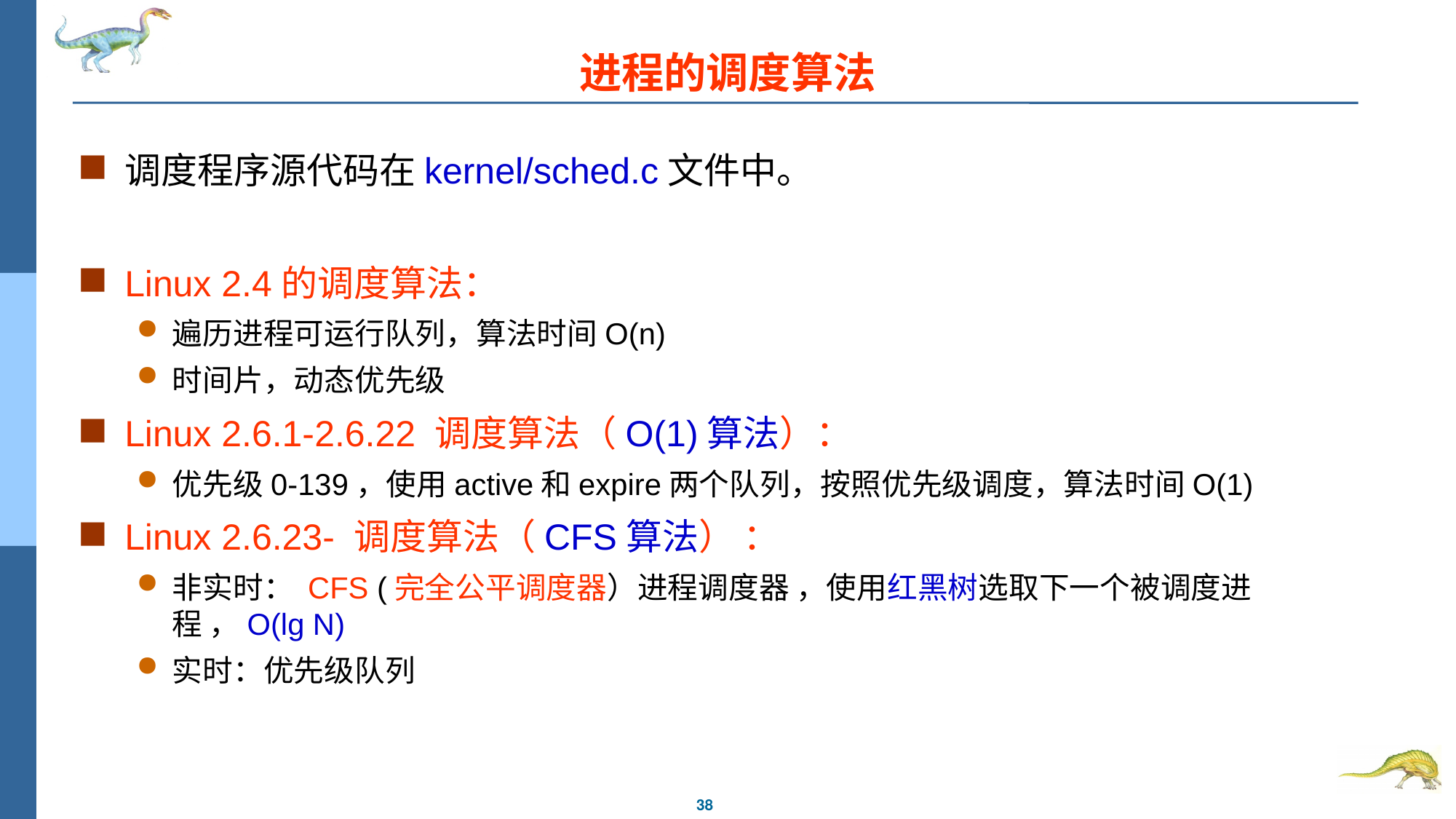

# 进程的调度算法
调度程序源代码在kernel/sched.c文件中。

Linux 2.4的调度算法：
遍历进程可运行队列，算法时间O(n)
时间片，动态优先级
Linux 2.6.1-2.6.22 调度算法（O(1)算法）：
优先级0-139，使用active和expire两个队列，按照优先级调度，算法时间O(1)
Linux 2.6.23- 调度算法（CFS算法） ：
非实时： CFS (完全公平调度器）进程调度器 ，使用红黑树选取下一个被调度进程 ，O(lg N)
实时：优先级队列